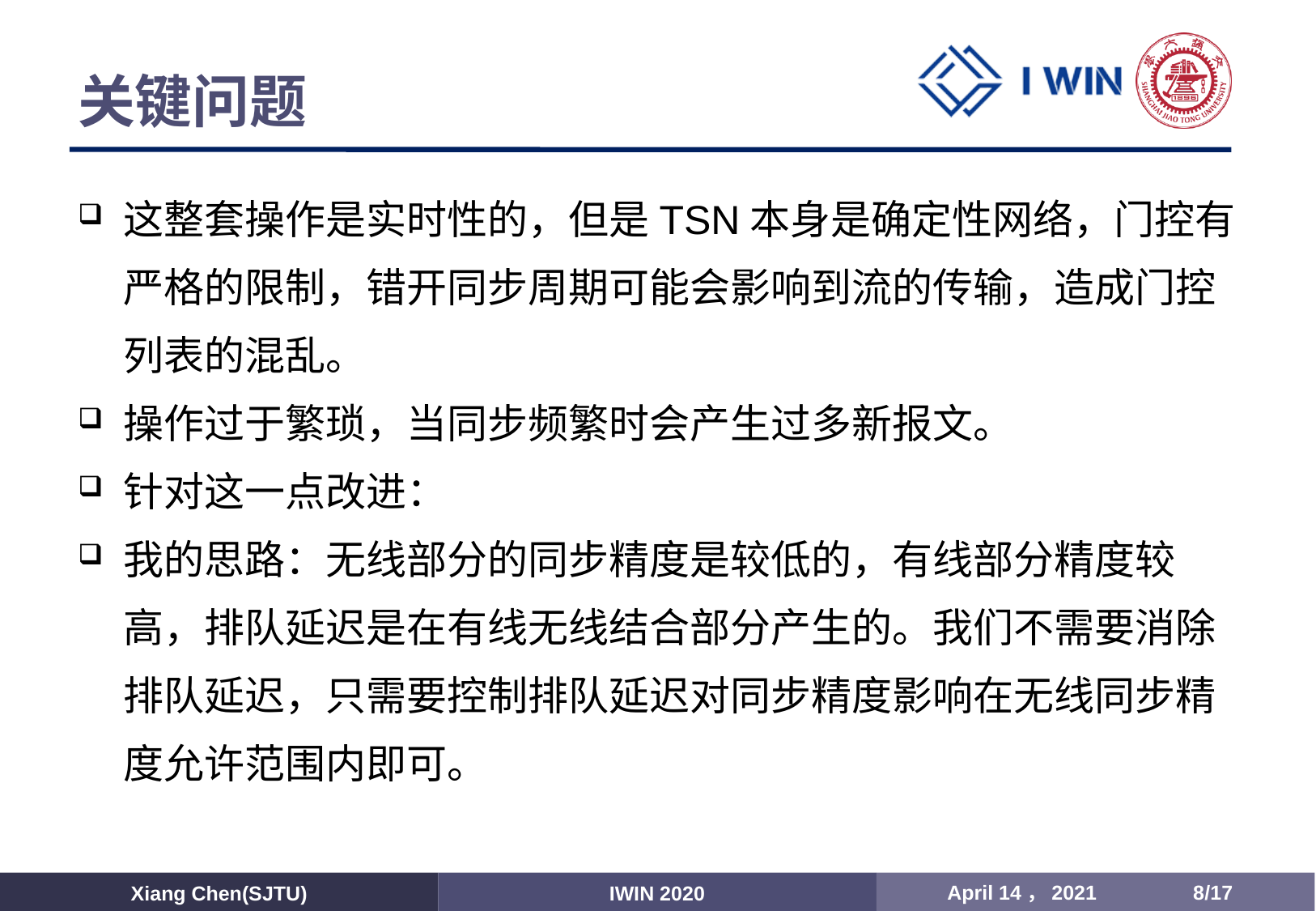

# 关键问题
这整套操作是实时性的，但是TSN本身是确定性网络，门控有严格的限制，错开同步周期可能会影响到流的传输，造成门控列表的混乱。
操作过于繁琐，当同步频繁时会产生过多新报文。
针对这一点改进：
我的思路：无线部分的同步精度是较低的，有线部分精度较高，排队延迟是在有线无线结合部分产生的。我们不需要消除排队延迟，只需要控制排队延迟对同步精度影响在无线同步精度允许范围内即可。
8/17
April 14，2021